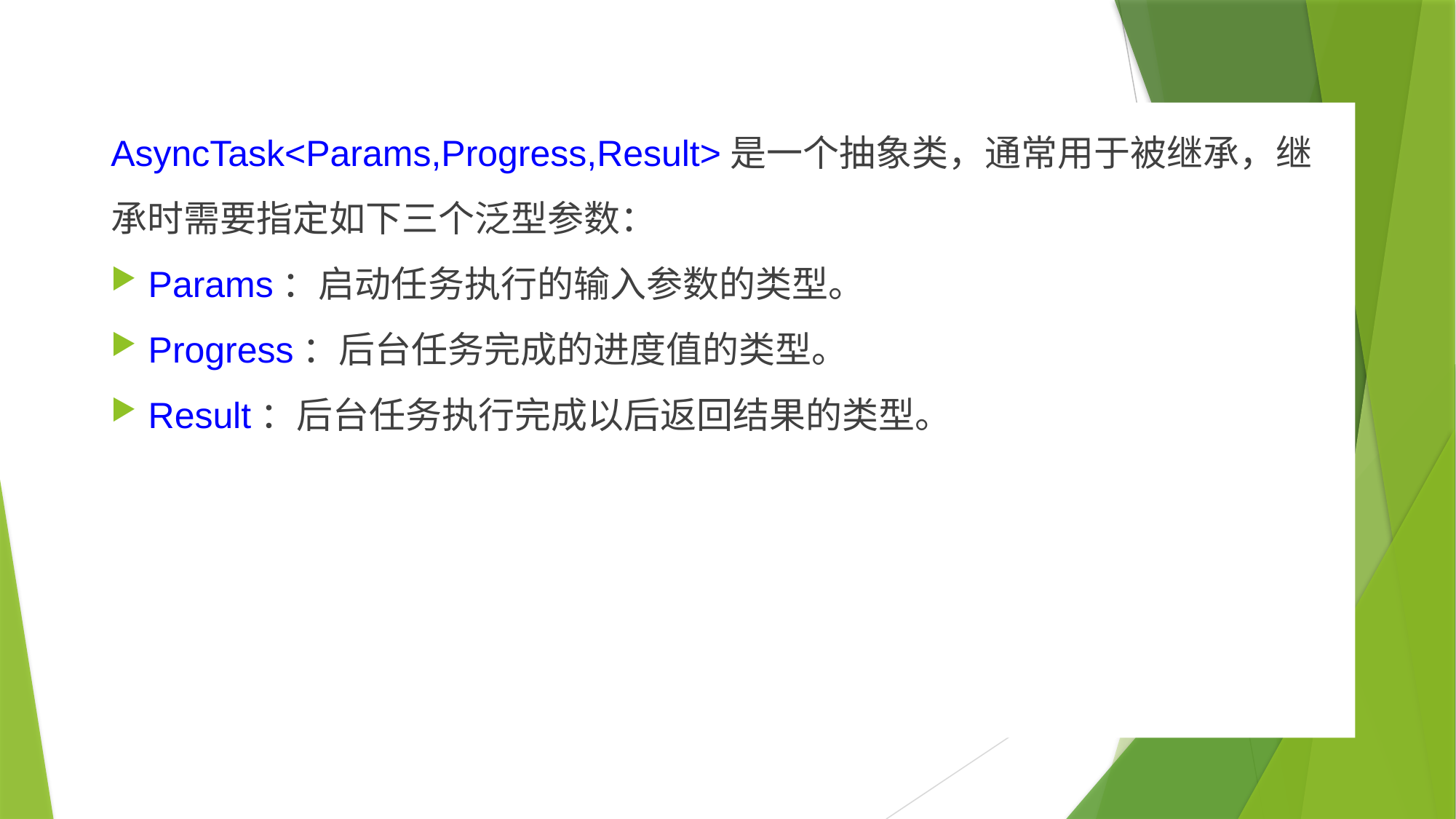

AsyncTask<Params,Progress,Result>是一个抽象类，通常用于被继承，继承时需要指定如下三个泛型参数：
 Params：启动任务执行的输入参数的类型。
 Progress：后台任务完成的进度值的类型。
 Result：后台任务执行完成以后返回结果的类型。